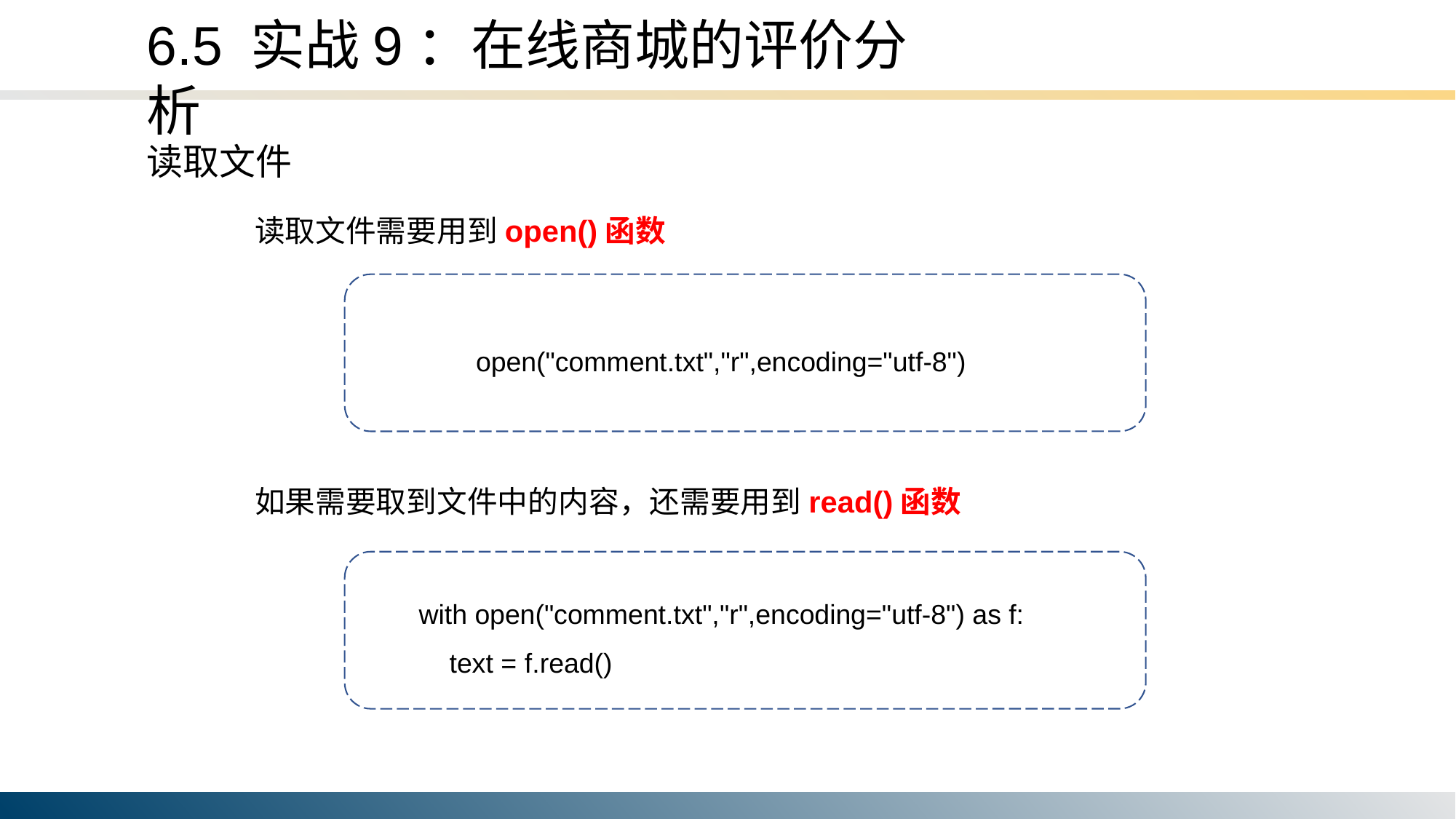

6.5 实战9：在线商城的评价分析
读取文件
读取文件需要用到open()函数

open("comment.txt","r",encoding="utf-8")
如果需要取到文件中的内容，还需要用到read()函数

with open("comment.txt","r",encoding="utf-8") as f:
    text = f.read()